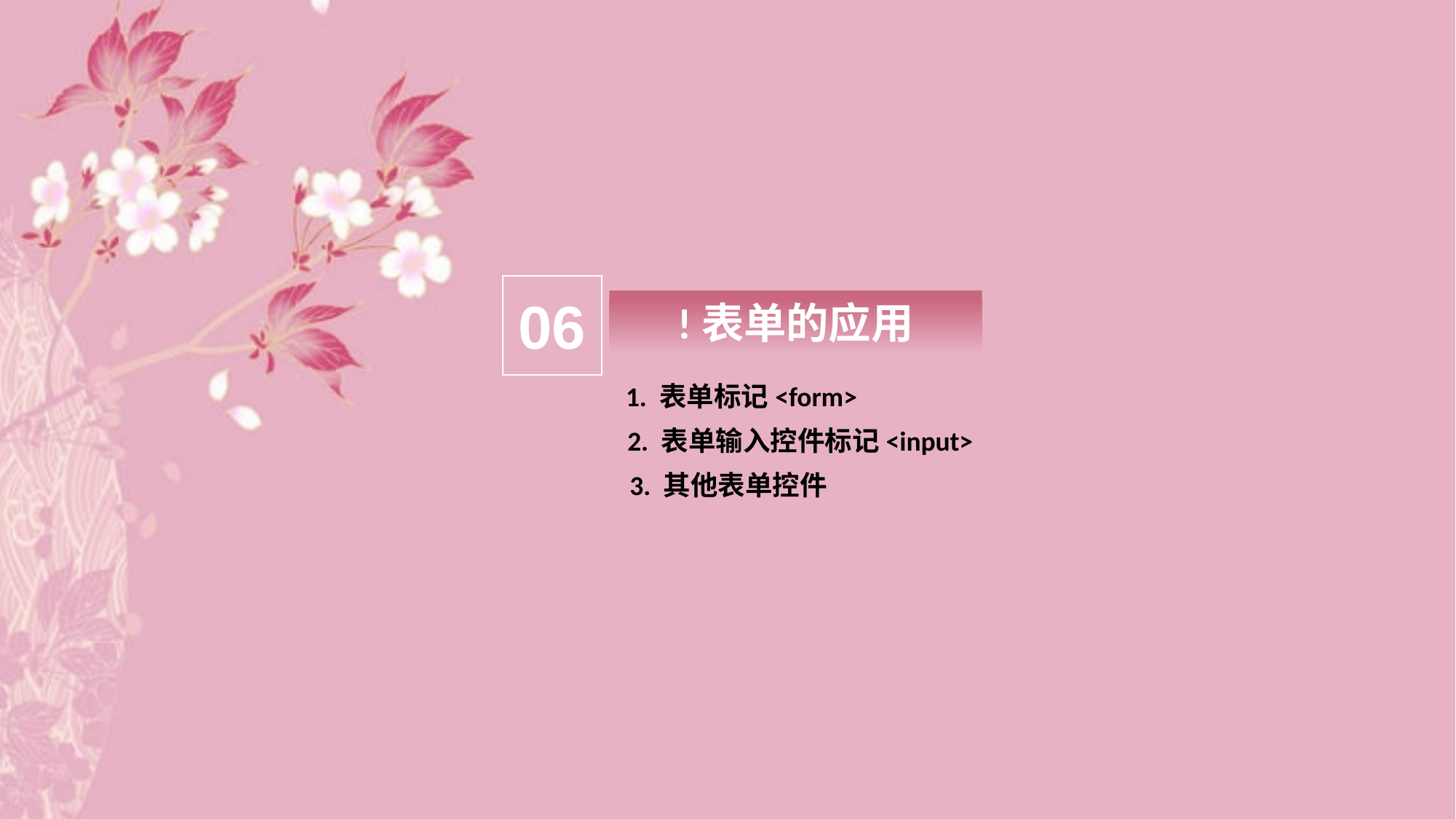

06
!表单的应用
1. 表单标记<form>
2. 表单输入控件标记<input>
3. 其他表单控件